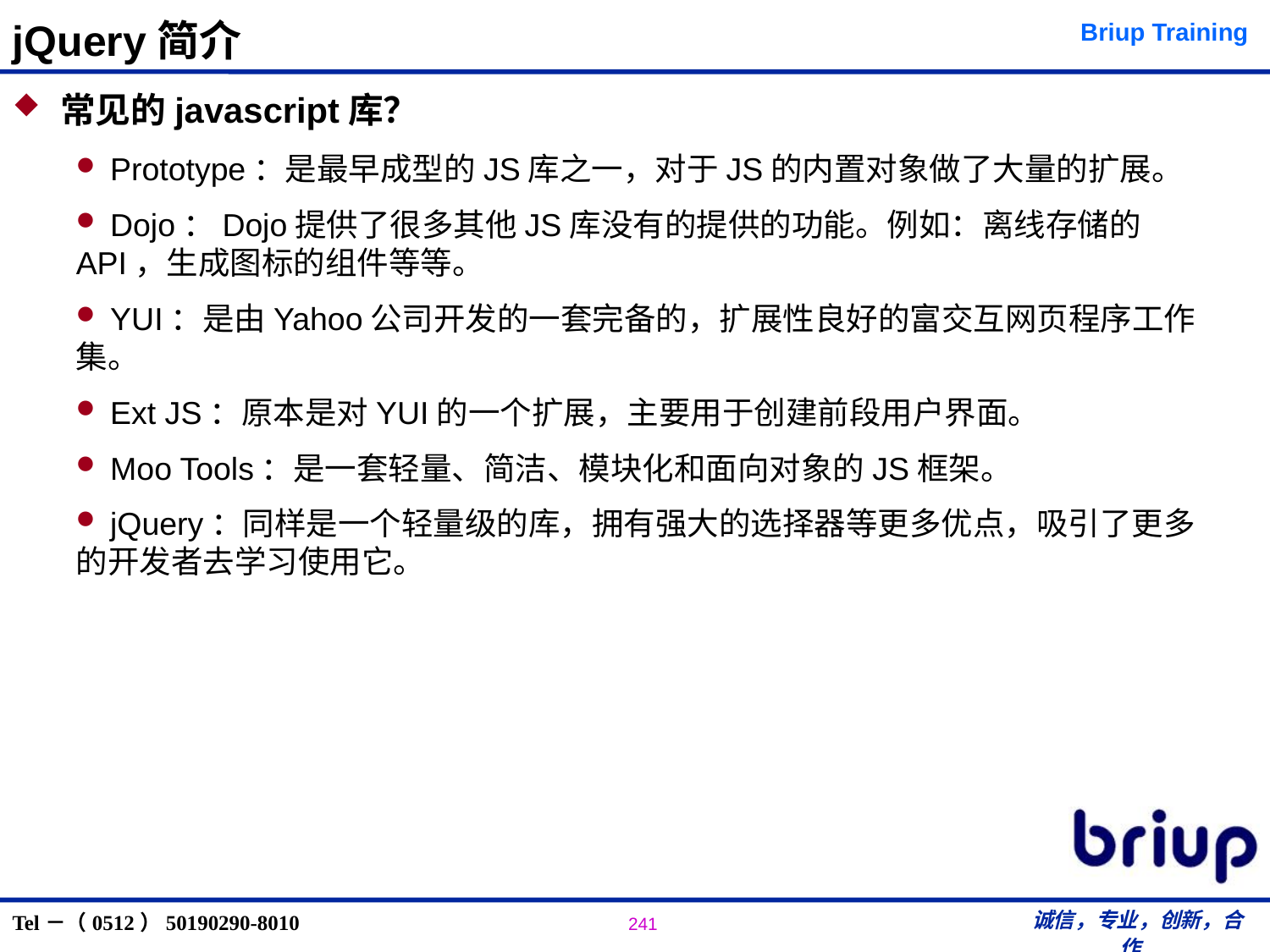

# jQuery简介
常见的javascript库？
 Prototype：是最早成型的JS库之一，对于JS的内置对象做了大量的扩展。
 Dojo：Dojo提供了很多其他JS库没有的提供的功能。例如：离线存储的API，生成图标的组件等等。
 YUI：是由Yahoo公司开发的一套完备的，扩展性良好的富交互网页程序工作集。
 Ext JS：原本是对YUI的一个扩展，主要用于创建前段用户界面。
 Moo Tools：是一套轻量、简洁、模块化和面向对象的JS框架。
 jQuery：同样是一个轻量级的库，拥有强大的选择器等更多优点，吸引了更多的开发者去学习使用它。